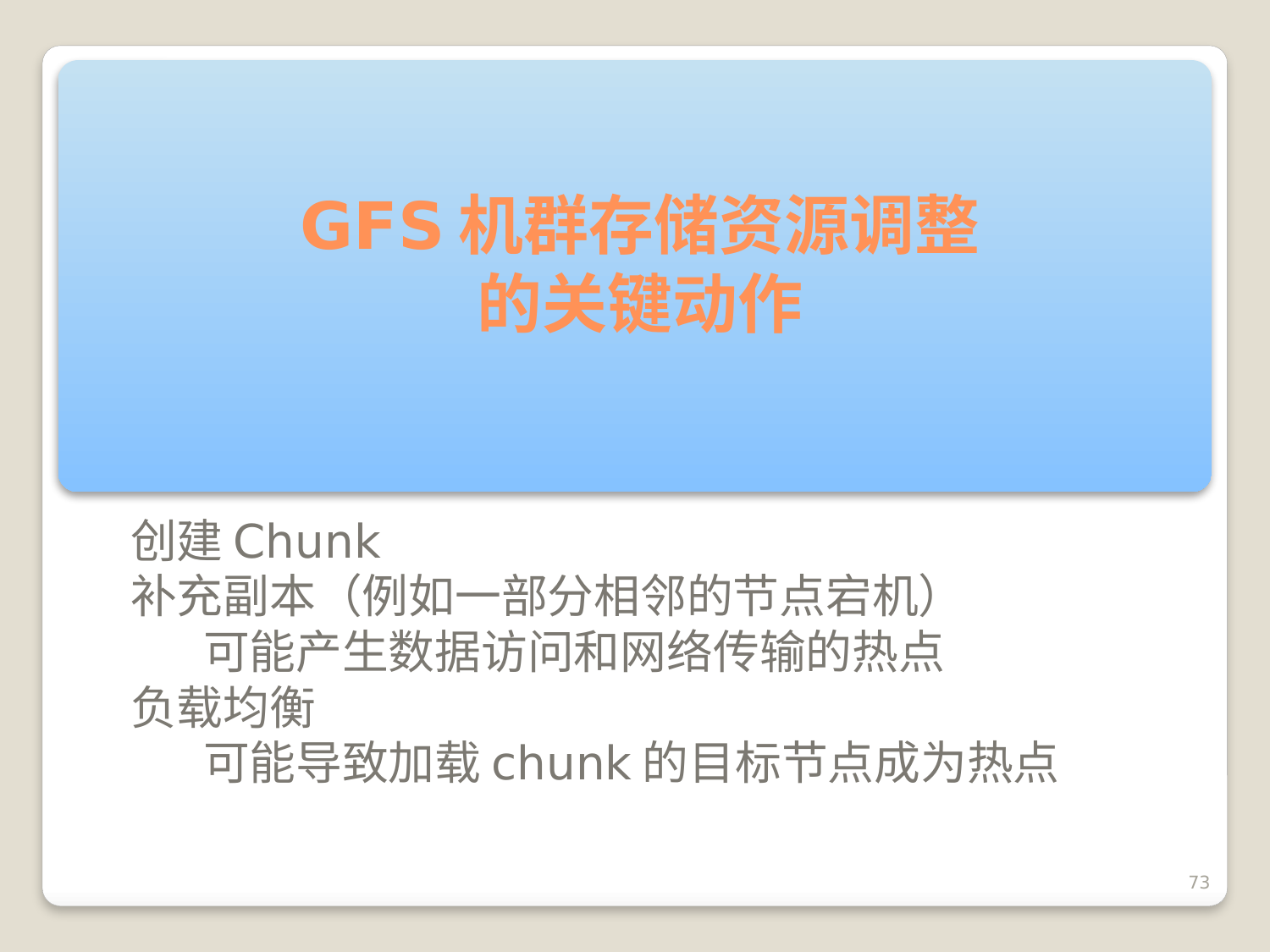

# GFS机群存储资源调整 的关键动作
创建Chunk
补充副本（例如一部分相邻的节点宕机）
      可能产生数据访问和网络传输的热点
负载均衡
      可能导致加载chunk的目标节点成为热点

73